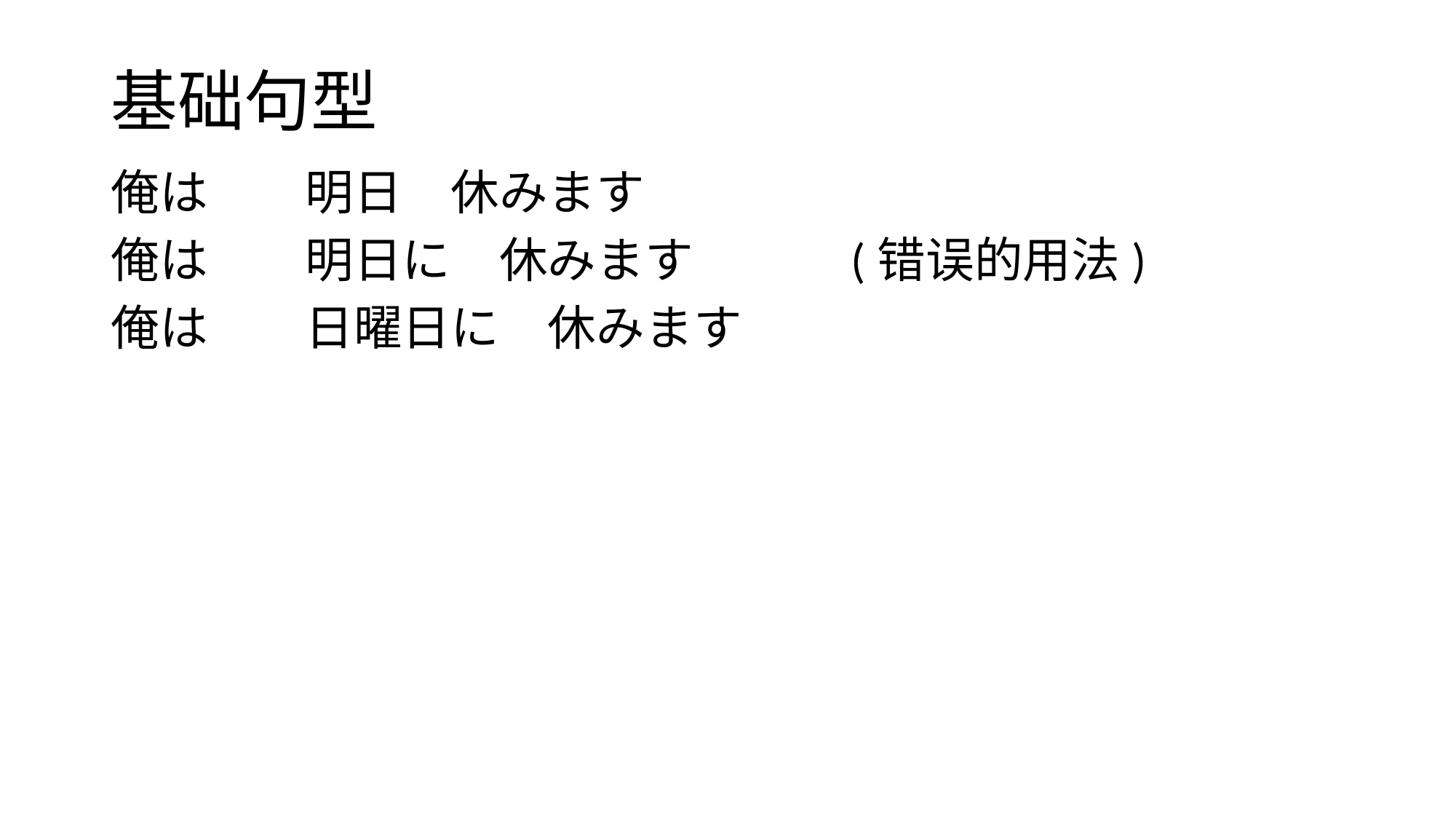

# 基础句型
俺は　　明日　休みます
俺は　　明日に　休みます　　　(错误的用法)
俺は　　日曜日に　休みます